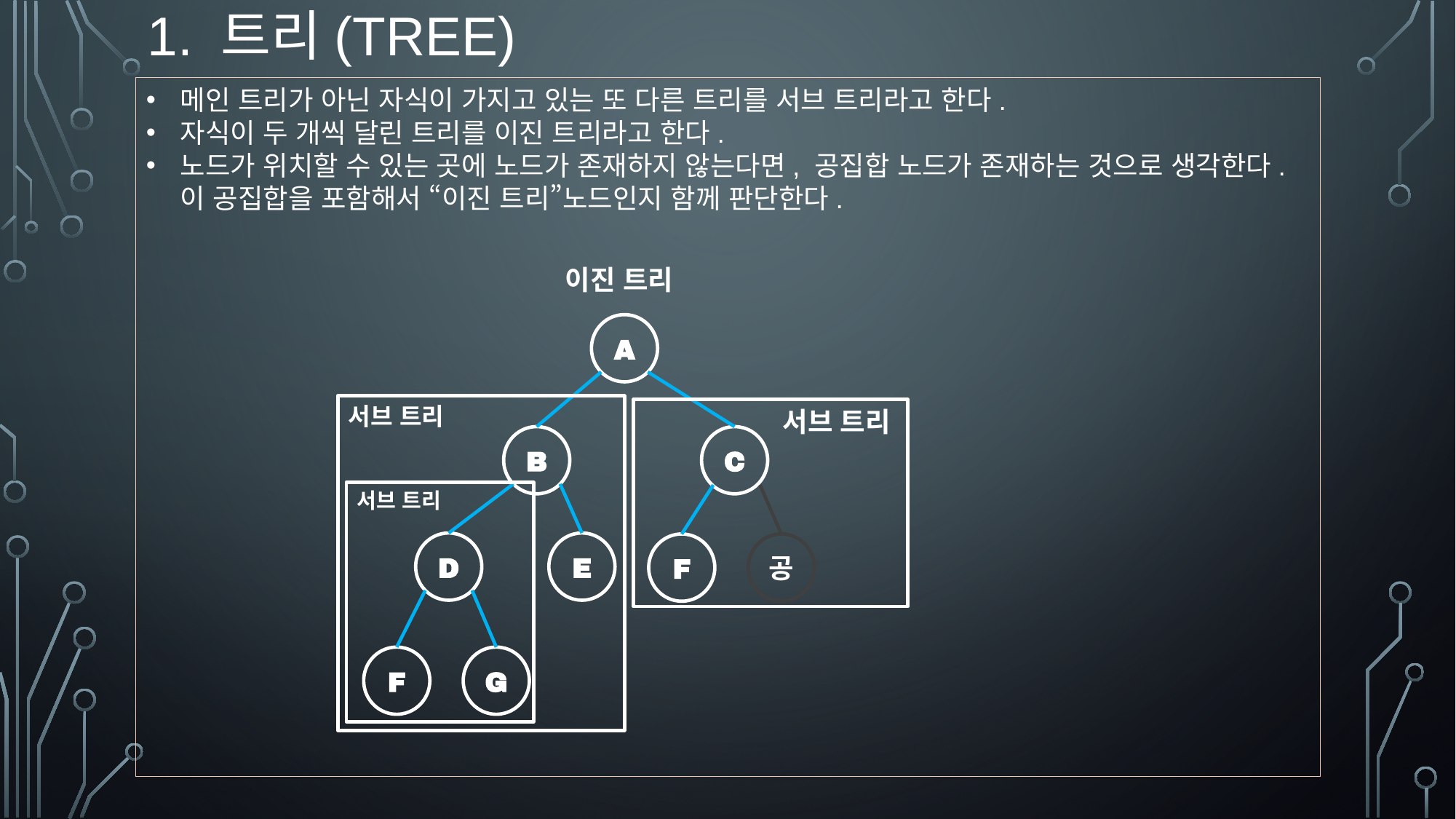

# 1. 트리(tree)
메인 트리가 아닌 자식이 가지고 있는 또 다른 트리를 서브 트리라고 한다.
자식이 두 개씩 달린 트리를 이진 트리라고 한다.
노드가 위치할 수 있는 곳에 노드가 존재하지 않는다면, 공집합 노드가 존재하는 것으로 생각한다. 이 공집합을 포함해서 “이진 트리”노드인지 함께 판단한다.

이진 트리
A
서브 트리

          	   서브 트리

B
C
서브 트리

D
E
F
공
F
G